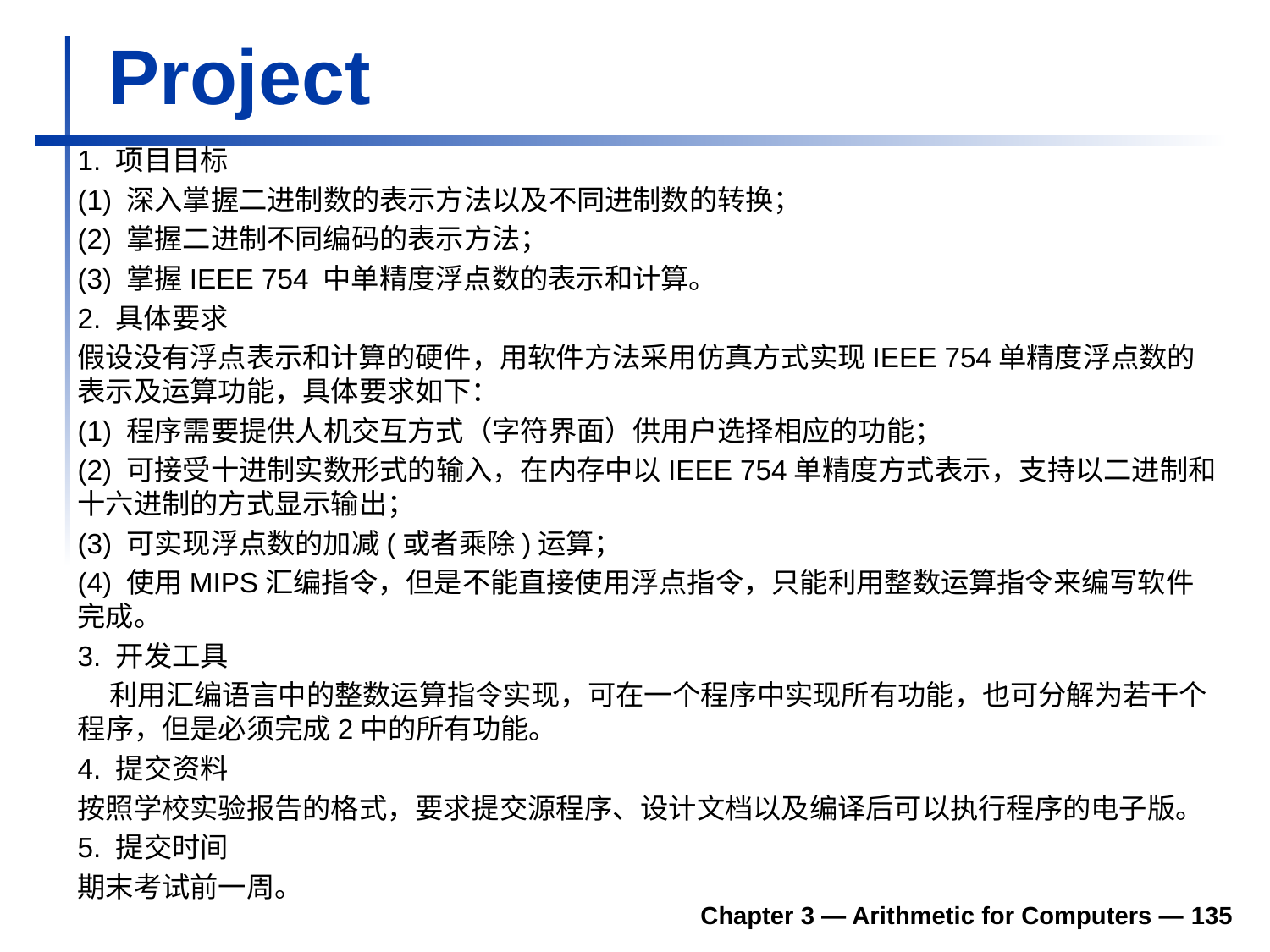

# Project
1. 项目目标
(1) 深入掌握二进制数的表示方法以及不同进制数的转换；
(2) 掌握二进制不同编码的表示方法；
(3) 掌握IEEE 754 中单精度浮点数的表示和计算。
2. 具体要求
假设没有浮点表示和计算的硬件，用软件方法采用仿真方式实现IEEE 754单精度浮点数的表示及运算功能，具体要求如下：
(1) 程序需要提供人机交互方式（字符界面）供用户选择相应的功能；
(2) 可接受十进制实数形式的输入，在内存中以IEEE 754单精度方式表示，支持以二进制和十六进制的方式显示输出；
(3) 可实现浮点数的加减(或者乘除)运算；
(4) 使用MIPS汇编指令，但是不能直接使用浮点指令，只能利用整数运算指令来编写软件完成。
3. 开发工具
    利用汇编语言中的整数运算指令实现，可在一个程序中实现所有功能，也可分解为若干个程序，但是必须完成2中的所有功能。
4. 提交资料
按照学校实验报告的格式，要求提交源程序、设计文档以及编译后可以执行程序的电子版。
5. 提交时间
期末考试前一周。

Chapter 3 — Arithmetic for Computers — 135